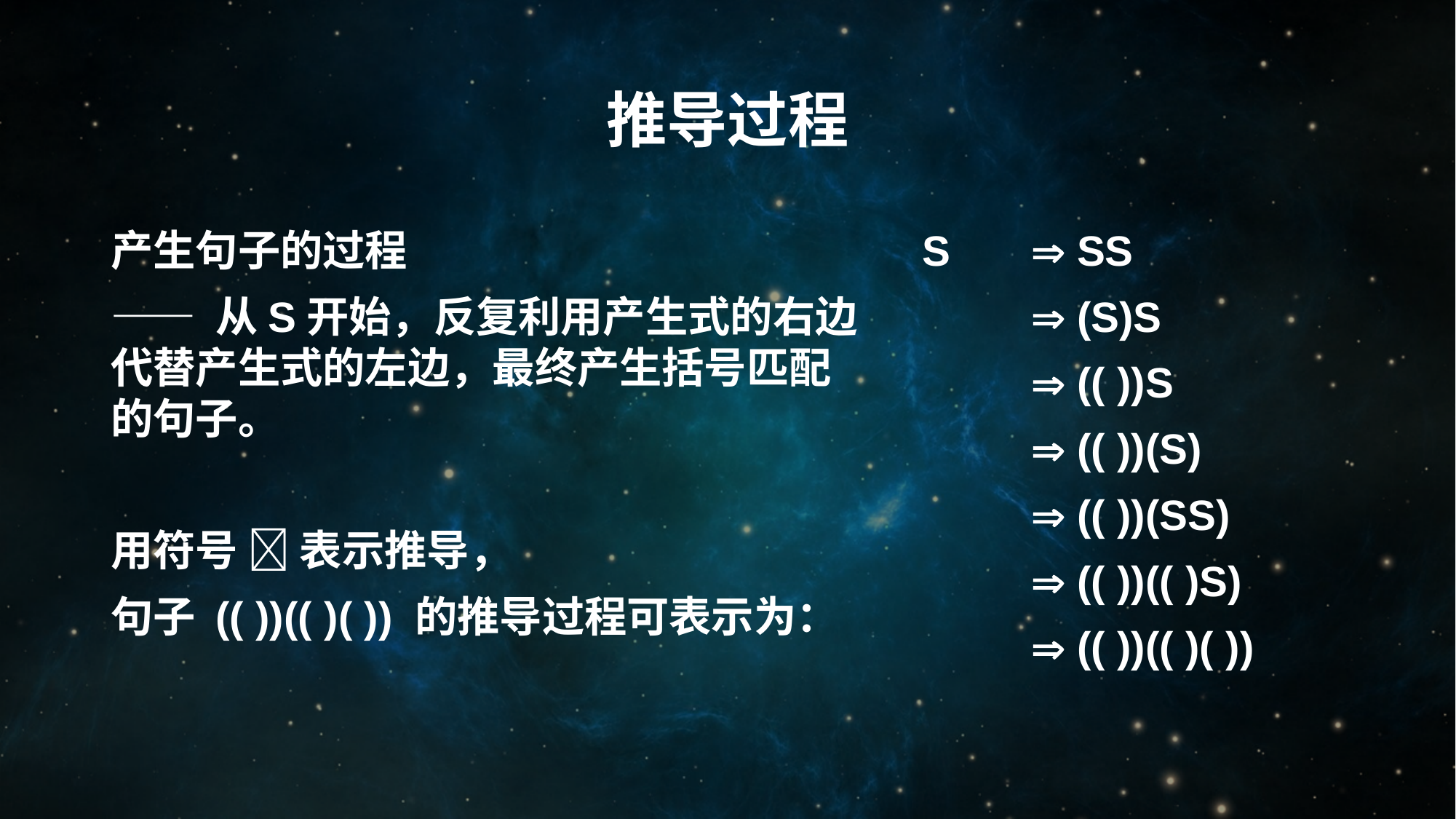

# 推导过程
产生句子的过程
—— 从S开始，反复利用产生式的右边代替产生式的左边，最终产生括号匹配的句子。

用符号 ⇒ 表示推导，
句子 (( ))(( )( )) 的推导过程可表示为：

S	⇒ SS
	⇒ (S)S
	⇒ (( ))S
	⇒ (( ))(S)
	⇒ (( ))(SS)
	⇒ (( ))(( )S)
	⇒ (( ))(( )( ))